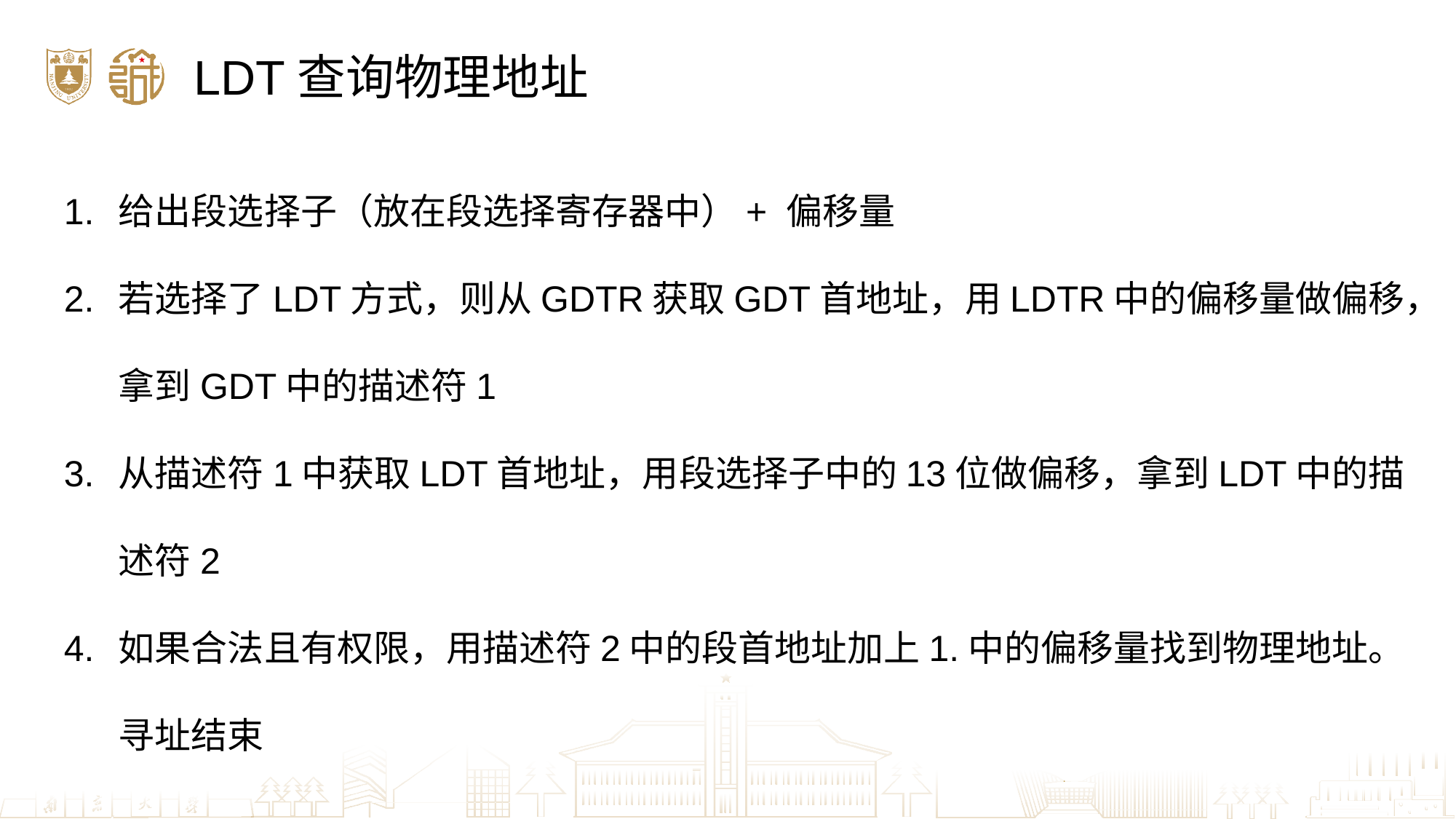

LDT查询物理地址
给出段选择子（放在段选择寄存器中）+ 偏移量
若选择了LDT方式，则从GDTR获取GDT首地址，用LDTR中的偏移量做偏移，拿到GDT中的描述符1
从描述符1中获取LDT首地址，用段选择子中的13位做偏移，拿到LDT中的描述符2
如果合法且有权限，用描述符2中的段首地址加上1.中的偏移量找到物理地址。寻址结束